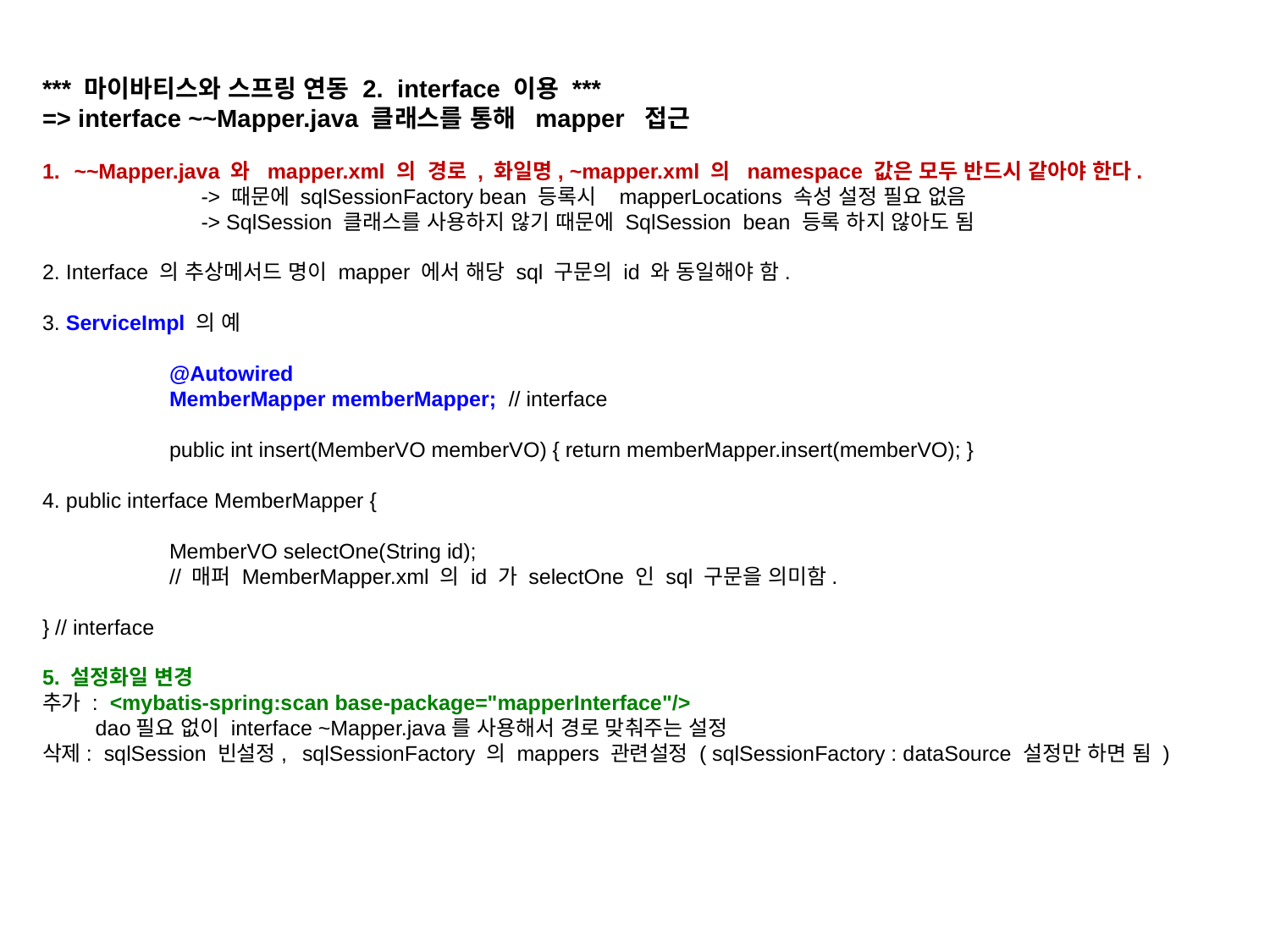

*** 마이바티스와 스프링 연동 2.  interface 이용 ***
=> interface ~~Mapper.java 클래스를 통해  mapper  접근

~~Mapper.java 와  mapper.xml 의  경로 , 화일명, ~mapper.xml 의  namespace 값은 모두 반드시 같아야 한다.
	-> 때문에 sqlSessionFactory bean 등록시   mapperLocations 속성 설정 필요 없음
	-> SqlSession 클래스를 사용하지 않기 때문에 SqlSession  bean 등록 하지 않아도 됨

2. Interface 의 추상메서드 명이 mapper 에서 해당 sql 구문의 id 와 동일해야 함.

3. ServiceImpl 의 예

  	@Autowired
	MemberMapper memberMapper;  // interface

	public int insert(MemberVO memberVO) { return memberMapper.insert(memberVO); }

4. public interface MemberMapper {

	MemberVO selectOne(String id);
	// 매퍼 MemberMapper.xml 의 id 가 selectOne 인 sql 구문을 의미함.

} // interface

5. 설정화일 변경
추가 :  <mybatis-spring:scan base-package="mapperInterface"/>
         dao필요 없이 interface ~Mapper.java를 사용해서 경로 맞춰주는 설정
삭제:  sqlSession 빈설정, 	 sqlSessionFactory 의 mappers 관련설정 ( sqlSessionFactory : dataSource 설정만 하면 됨 )